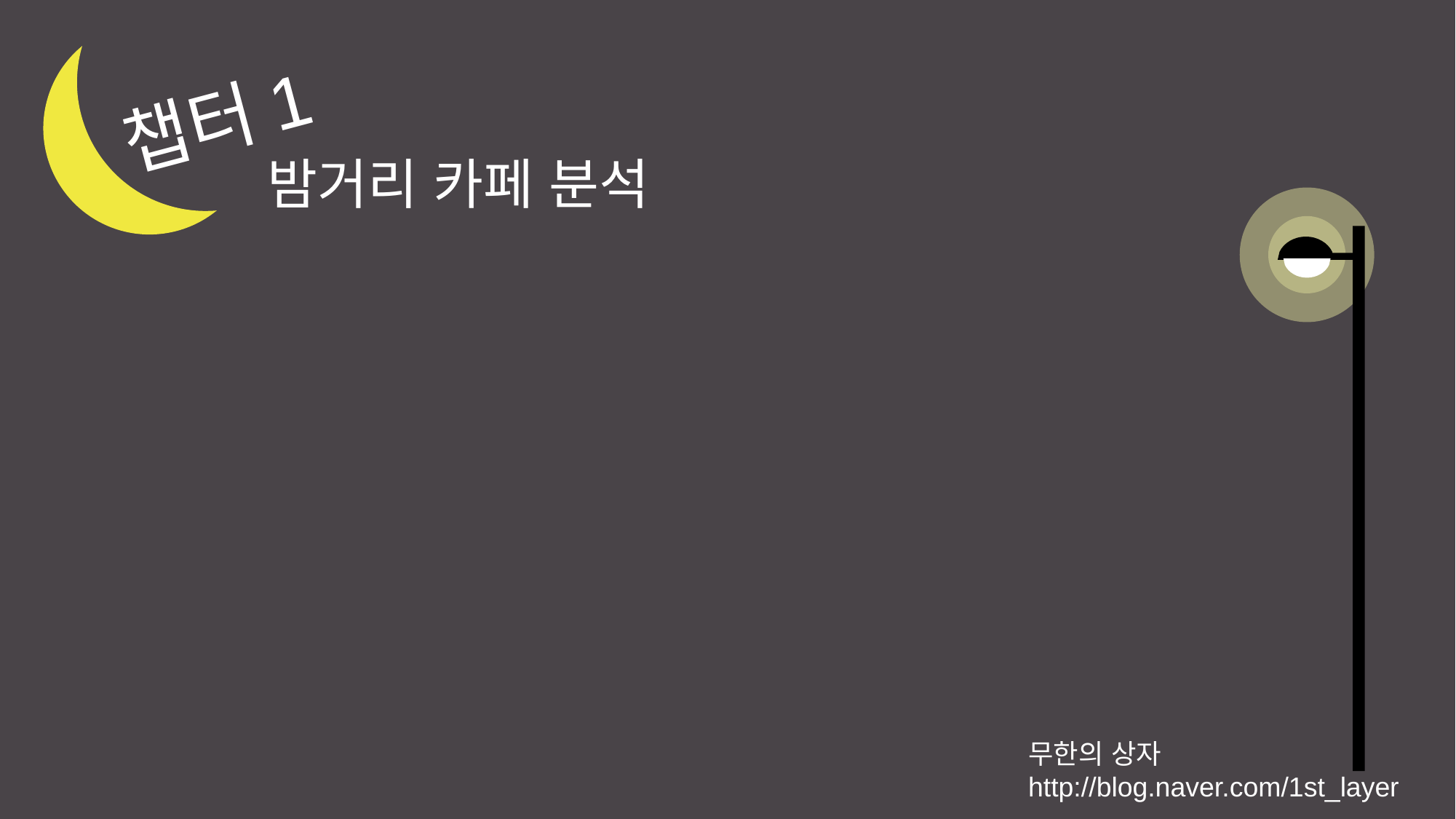

챕터1
밤거리 카페 분석

무한의 상자
http://blog.naver.com/1st_layer